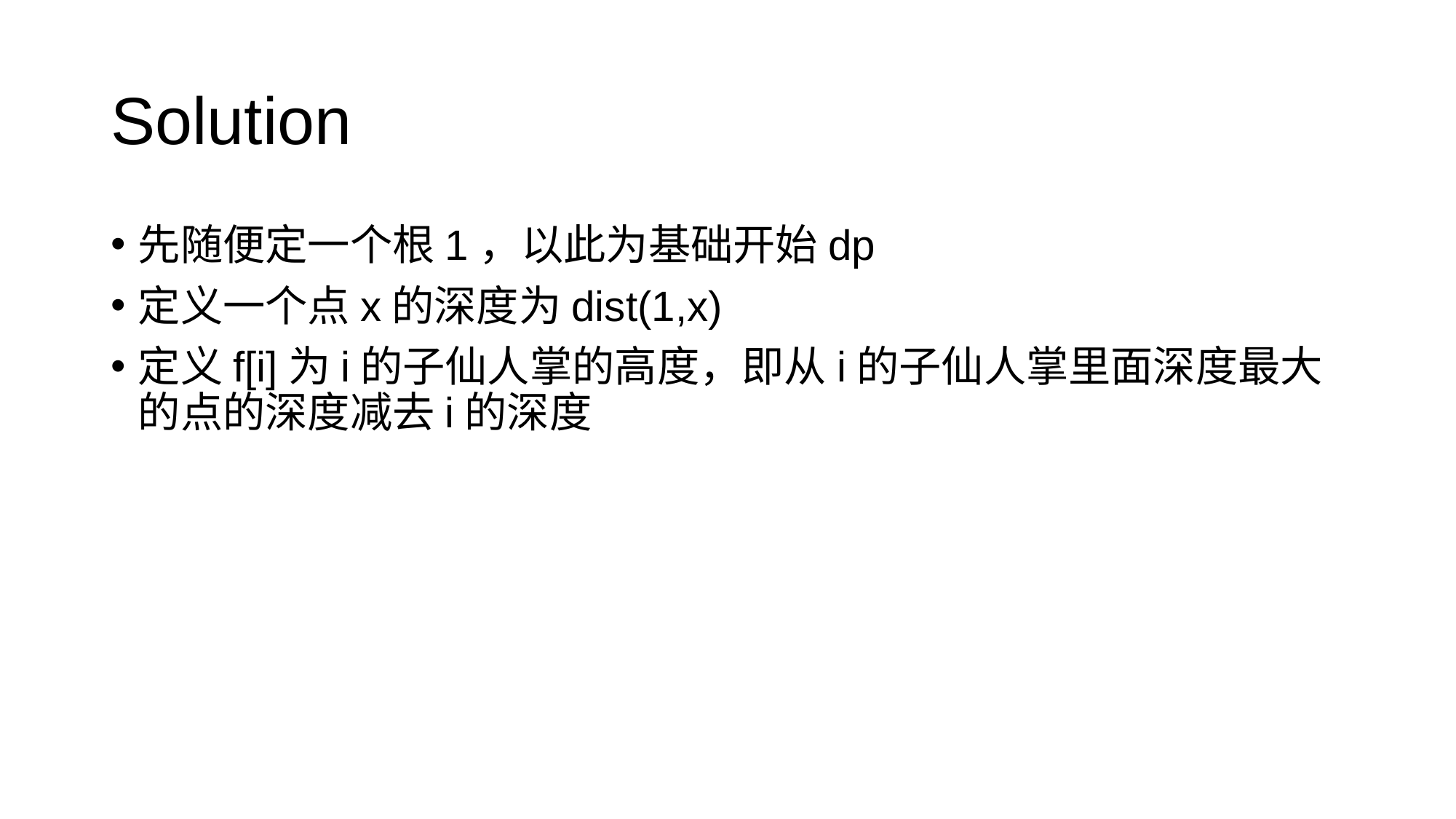

# Solution
先随便定一个根1，以此为基础开始dp
定义一个点x的深度为dist(1,x)
定义f[i]为i的子仙人掌的高度，即从i的子仙人掌里面深度最大的点的深度减去i的深度